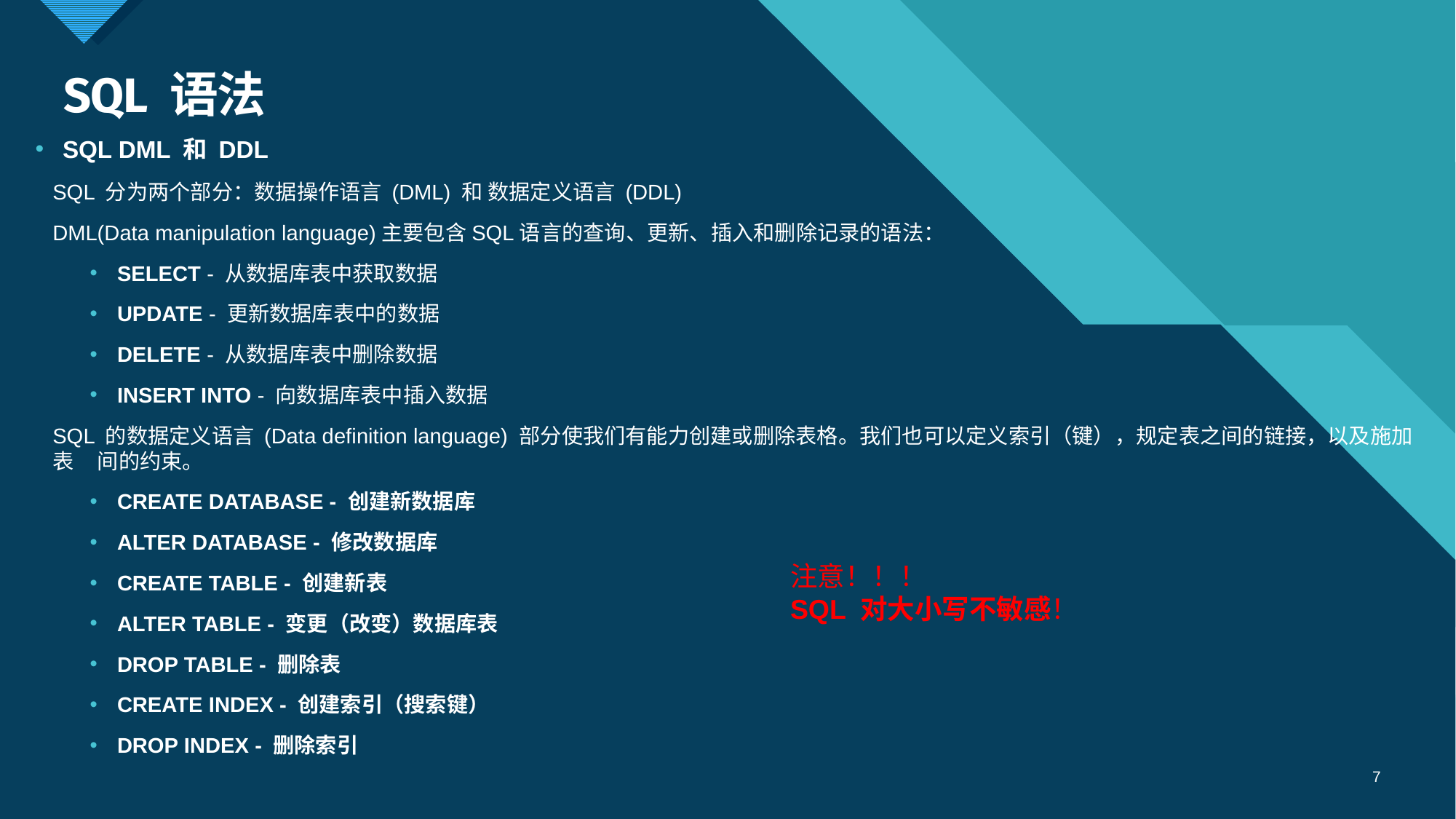

# SQL 语法
SQL DML 和 DDL
SQL 分为两个部分：数据操作语言 (DML) 和 数据定义语言 (DDL)
DML(Data manipulation language)主要包含SQL语言的查询、更新、插入和删除记录的语法：
SELECT - 从数据库表中获取数据
UPDATE - 更新数据库表中的数据
DELETE - 从数据库表中删除数据
INSERT INTO - 向数据库表中插入数据
SQL 的数据定义语言 (Data definition language) 部分使我们有能力创建或删除表格。我们也可以定义索引（键），规定表之间的链接，以及施加表     间的约束。
CREATE DATABASE - 创建新数据库
ALTER DATABASE - 修改数据库
CREATE TABLE - 创建新表
ALTER TABLE - 变更（改变）数据库表
DROP TABLE - 删除表
CREATE INDEX - 创建索引（搜索键）
DROP INDEX - 删除索引

注意！！！
SQL 对大小写不敏感！

7